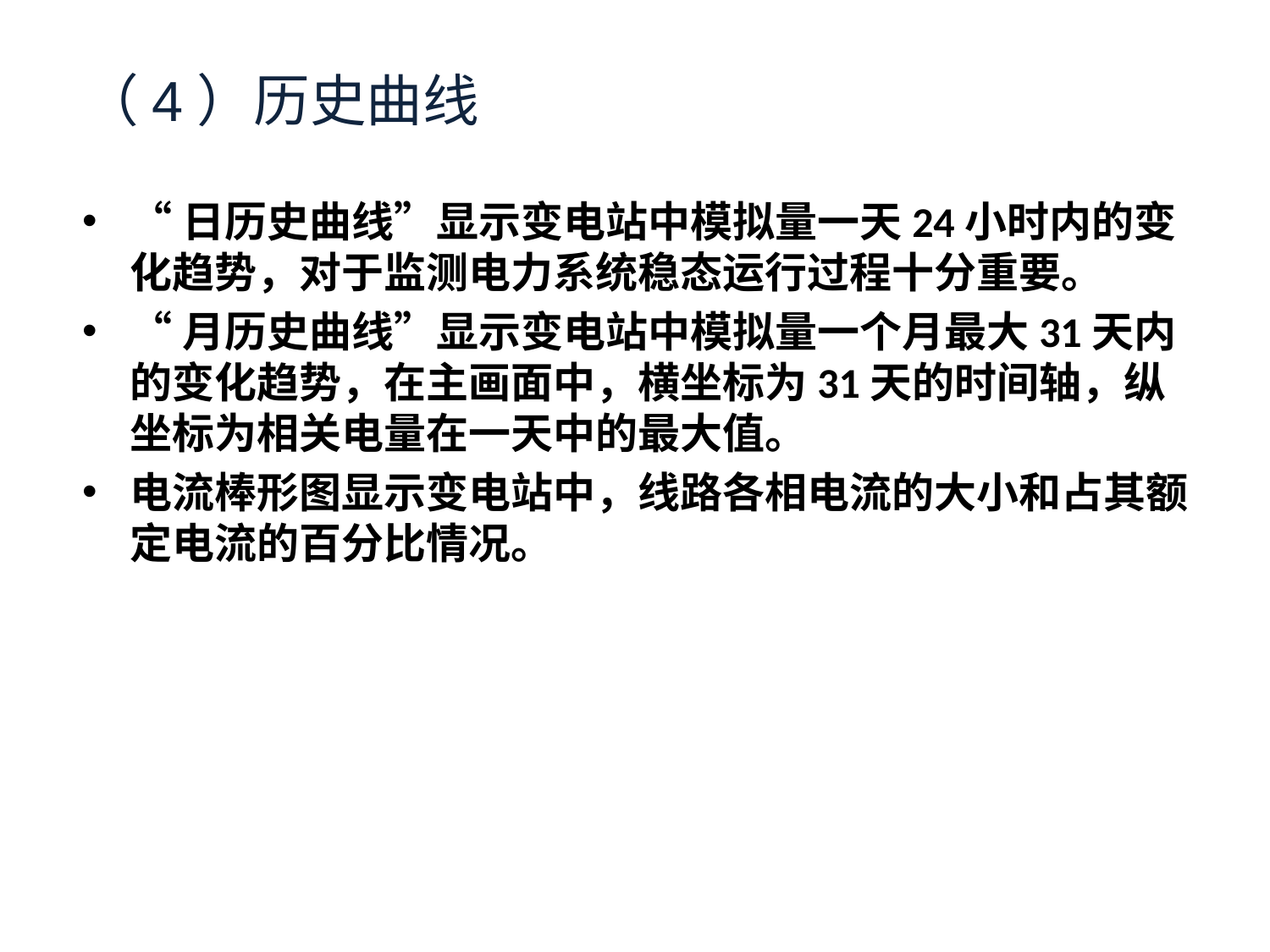

# （4）历史曲线
“日历史曲线”显示变电站中模拟量一天24小时内的变化趋势，对于监测电力系统稳态运行过程十分重要。
“月历史曲线”显示变电站中模拟量一个月最大31天内的变化趋势，在主画面中，横坐标为31天的时间轴，纵坐标为相关电量在一天中的最大值。
电流棒形图显示变电站中，线路各相电流的大小和占其额定电流的百分比情况。